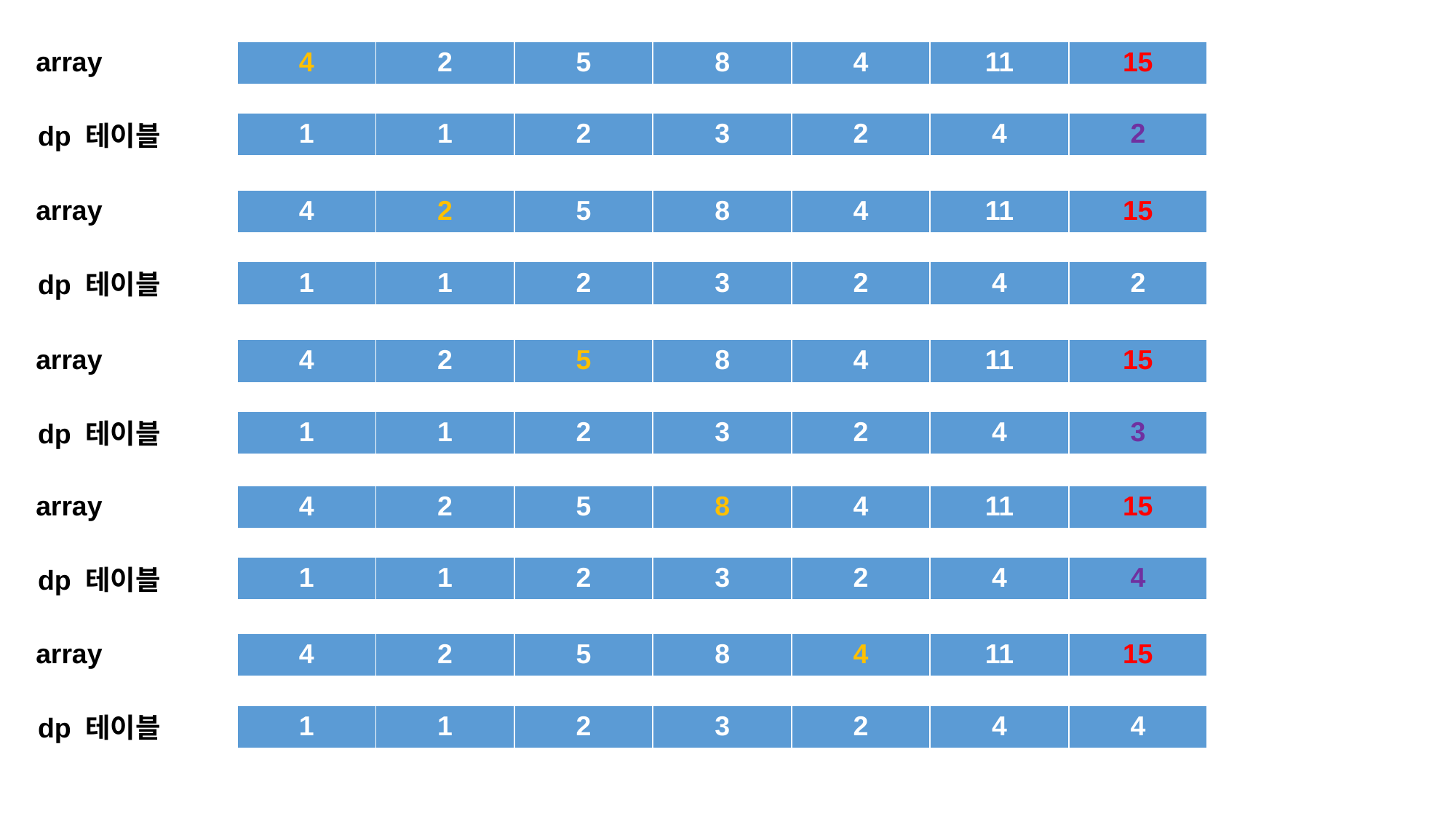

array
| 4 | 2 | 5 | 8 | 4 | 11 | 15 |
| --- | --- | --- | --- | --- | --- | --- |
| 1 | 1 | 2 | 3 | 2 | 4 | 2 |
| --- | --- | --- | --- | --- | --- | --- |
dp 테이블
array
| 4 | 2 | 5 | 8 | 4 | 11 | 15 |
| --- | --- | --- | --- | --- | --- | --- |
| 1 | 1 | 2 | 3 | 2 | 4 | 2 |
| --- | --- | --- | --- | --- | --- | --- |
dp 테이블
array
| 4 | 2 | 5 | 8 | 4 | 11 | 15 |
| --- | --- | --- | --- | --- | --- | --- |
| 1 | 1 | 2 | 3 | 2 | 4 | 3 |
| --- | --- | --- | --- | --- | --- | --- |
dp 테이블
array
| 4 | 2 | 5 | 8 | 4 | 11 | 15 |
| --- | --- | --- | --- | --- | --- | --- |
| 1 | 1 | 2 | 3 | 2 | 4 | 4 |
| --- | --- | --- | --- | --- | --- | --- |
dp 테이블
array
| 4 | 2 | 5 | 8 | 4 | 11 | 15 |
| --- | --- | --- | --- | --- | --- | --- |
| 1 | 1 | 2 | 3 | 2 | 4 | 4 |
| --- | --- | --- | --- | --- | --- | --- |
dp 테이블